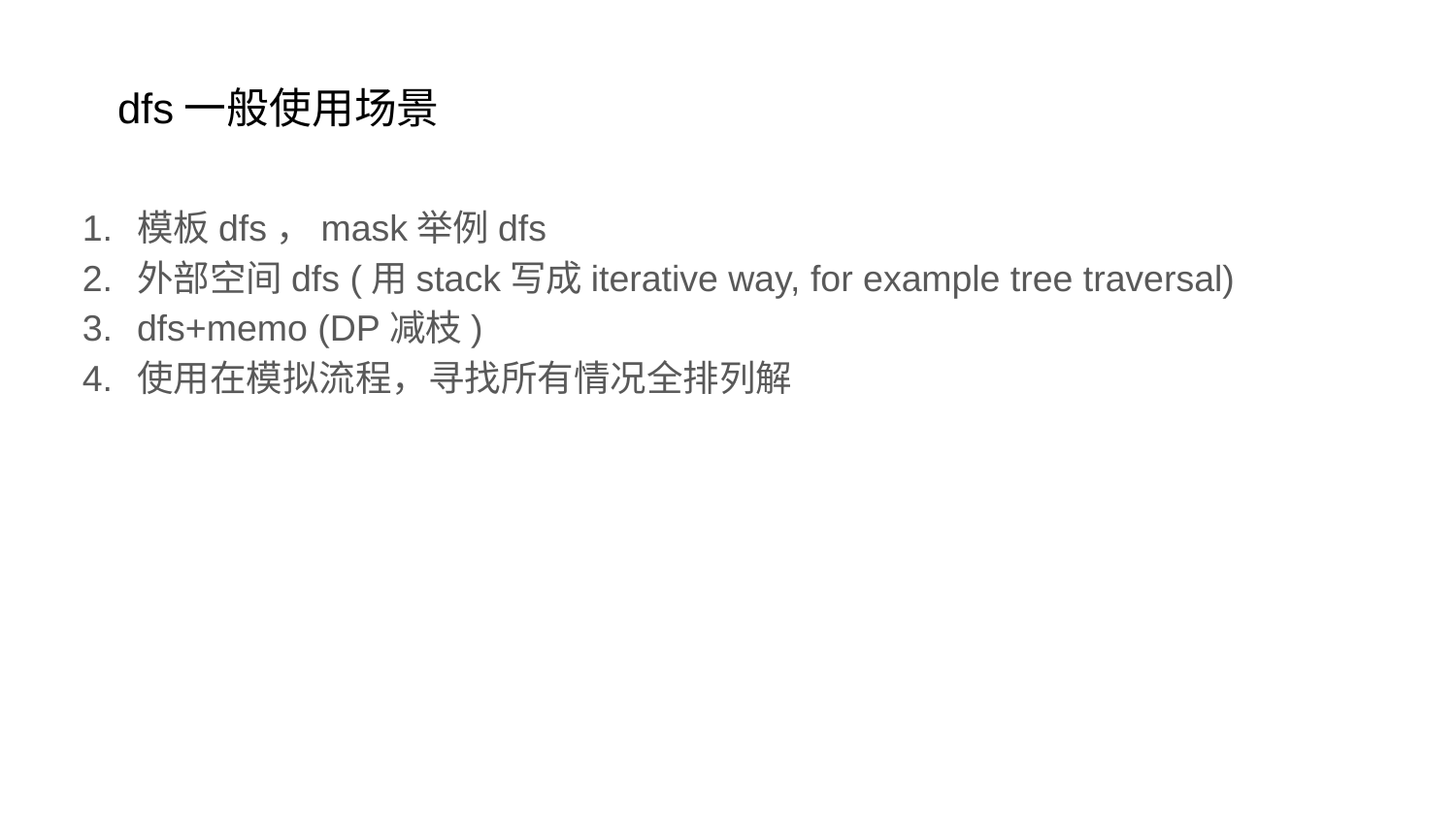

dfs一般使用场景
模板dfs，mask举例dfs
外部空间dfs (用stack写成iterative way, for example tree traversal)
dfs+memo (DP减枝)
使用在模拟流程，寻找所有情况全排列解